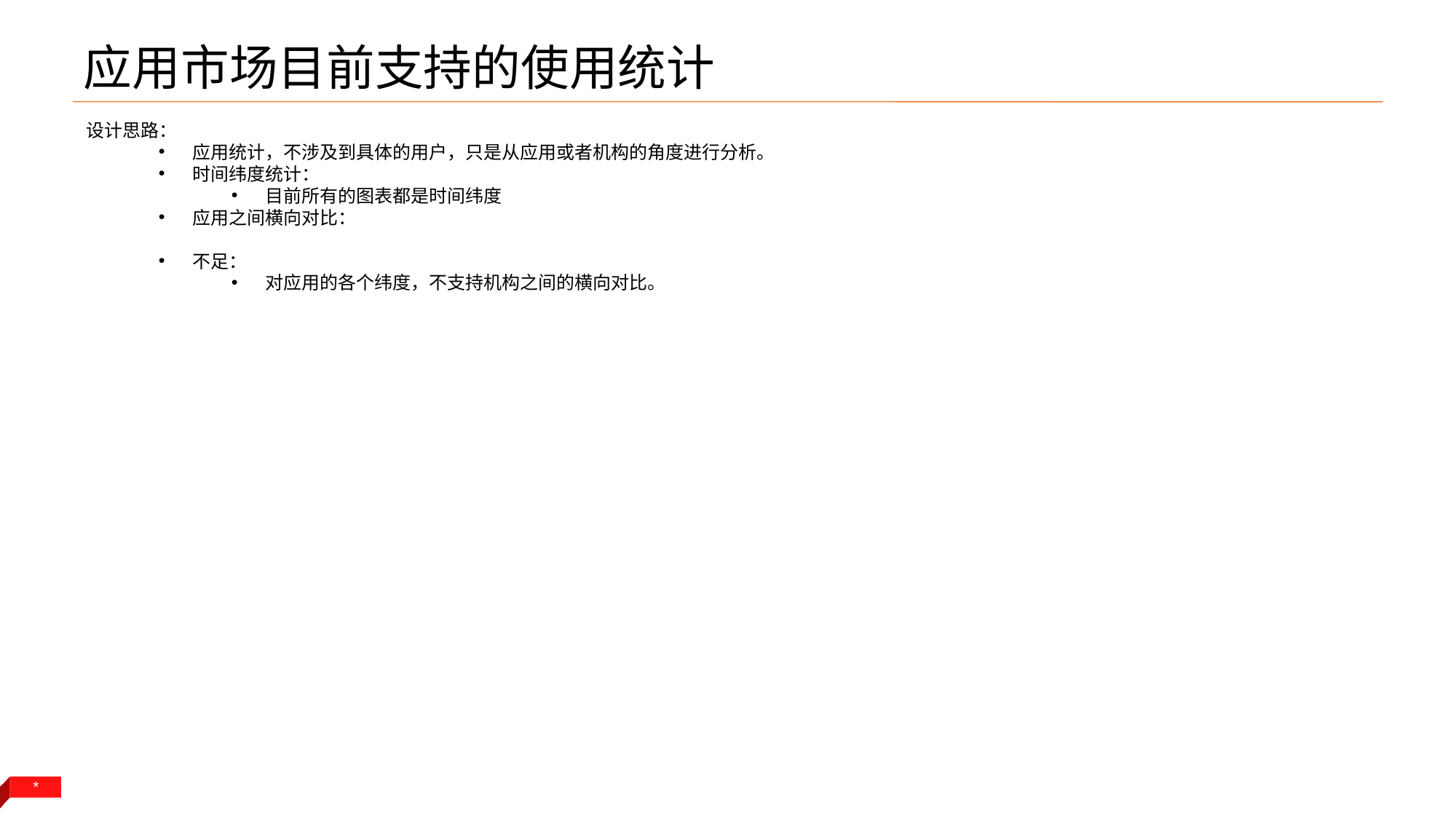

# 应用市场目前支持的使用统计

设计思路：
应用统计，不涉及到具体的用户，只是从应用或者机构的角度进行分析。
时间纬度统计：
目前所有的图表都是时间纬度
应用之间横向对比：

不足：
对应用的各个纬度，不支持机构之间的横向对比。
*